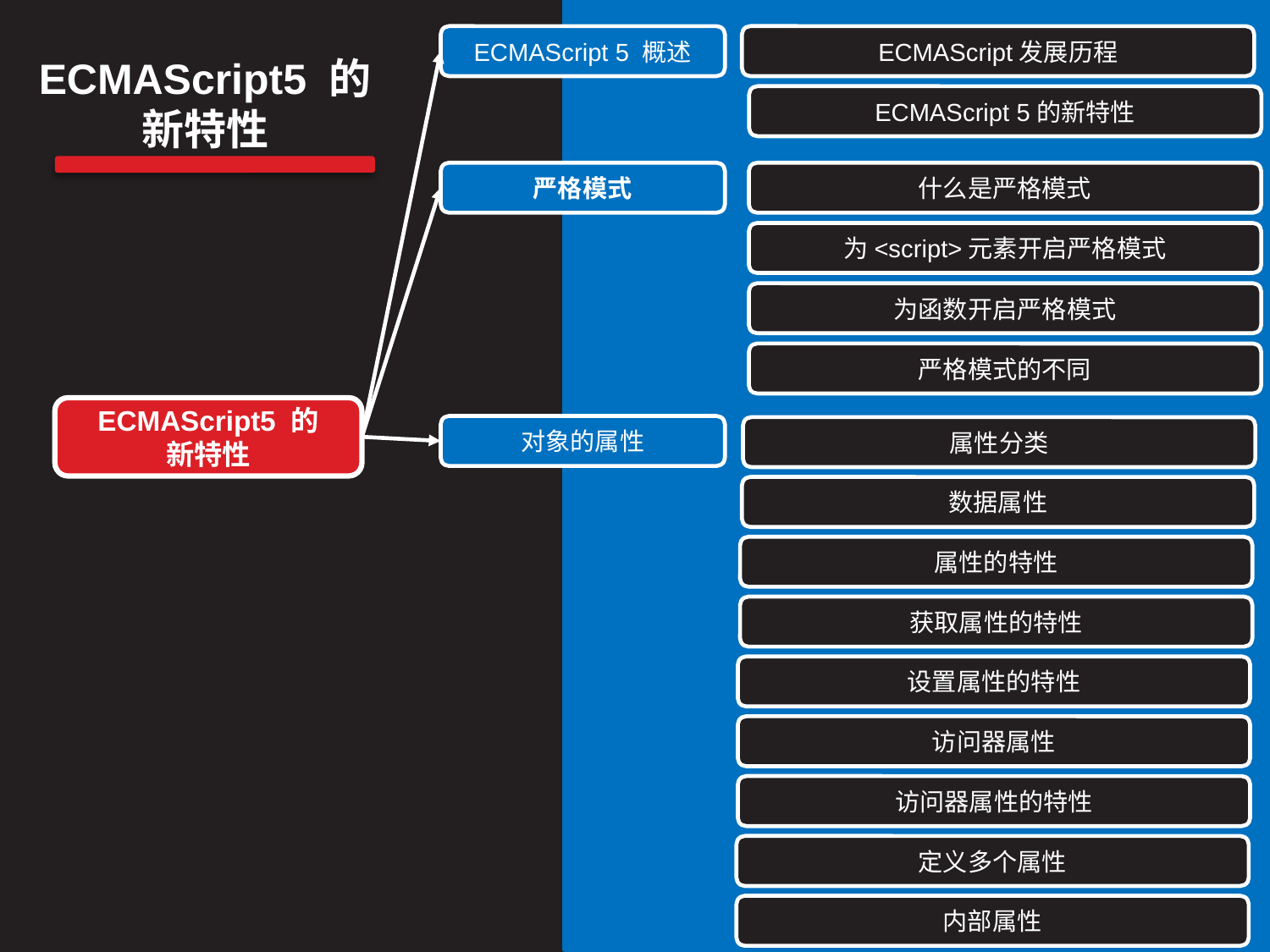

ECMAScript 5 概述
ECMAScript发展历程
ECMAScript5 的
新特性

ECMAScript 5的新特性
严格模式
什么是严格模式
为<script>元素开启严格模式
为函数开启严格模式
严格模式的不同
ECMAScript5 的
新特性
对象的属性
属性分类
数据属性
属性的特性
获取属性的特性
设置属性的特性
访问器属性
访问器属性的特性
定义多个属性
内部属性